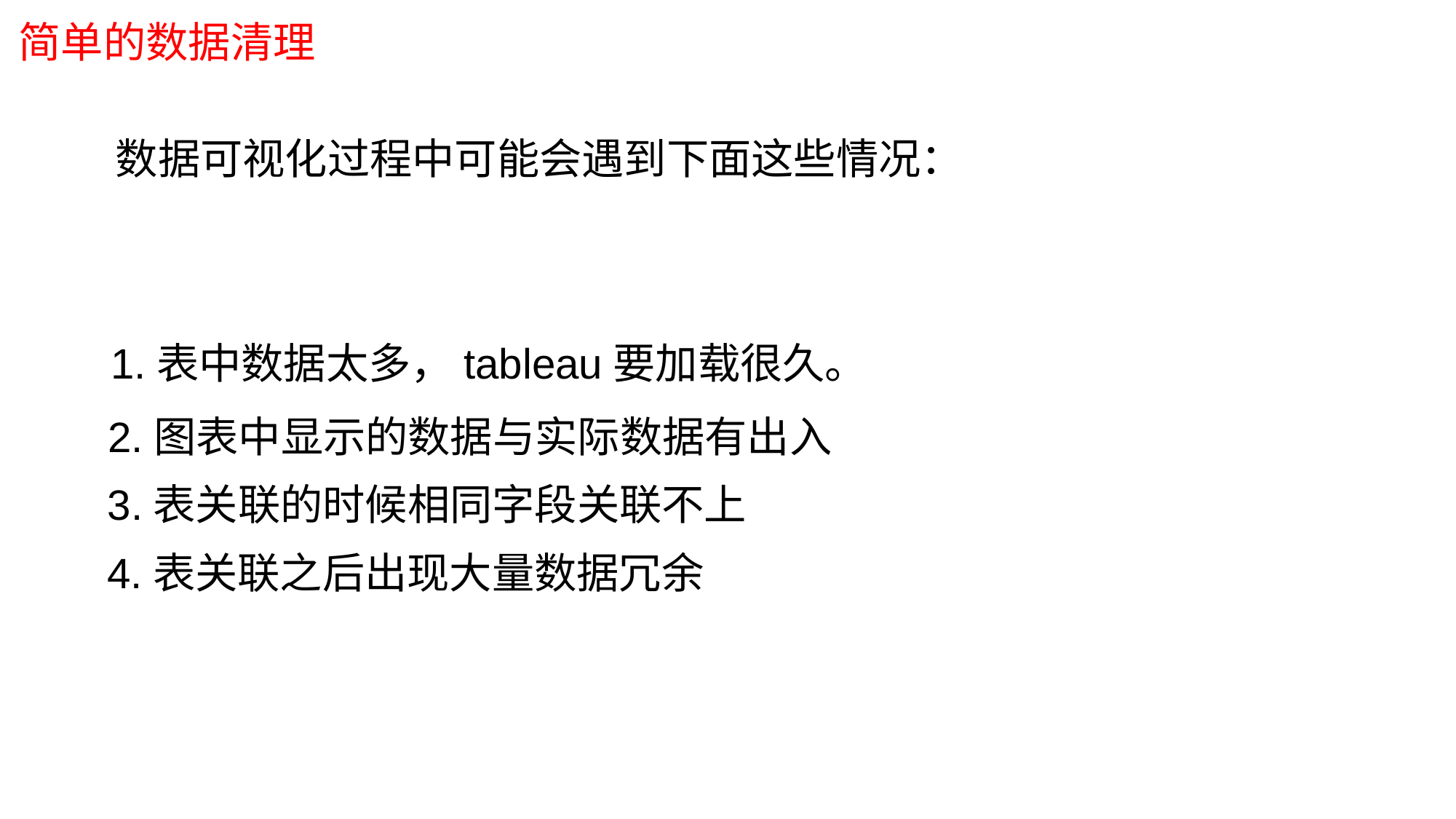

简单的数据清理
数据可视化过程中可能会遇到下面这些情况：

1.表中数据太多，tableau要加载很久。

2.图表中显示的数据与实际数据有出入
3.表关联的时候相同字段关联不上
4.表关联之后出现大量数据冗余